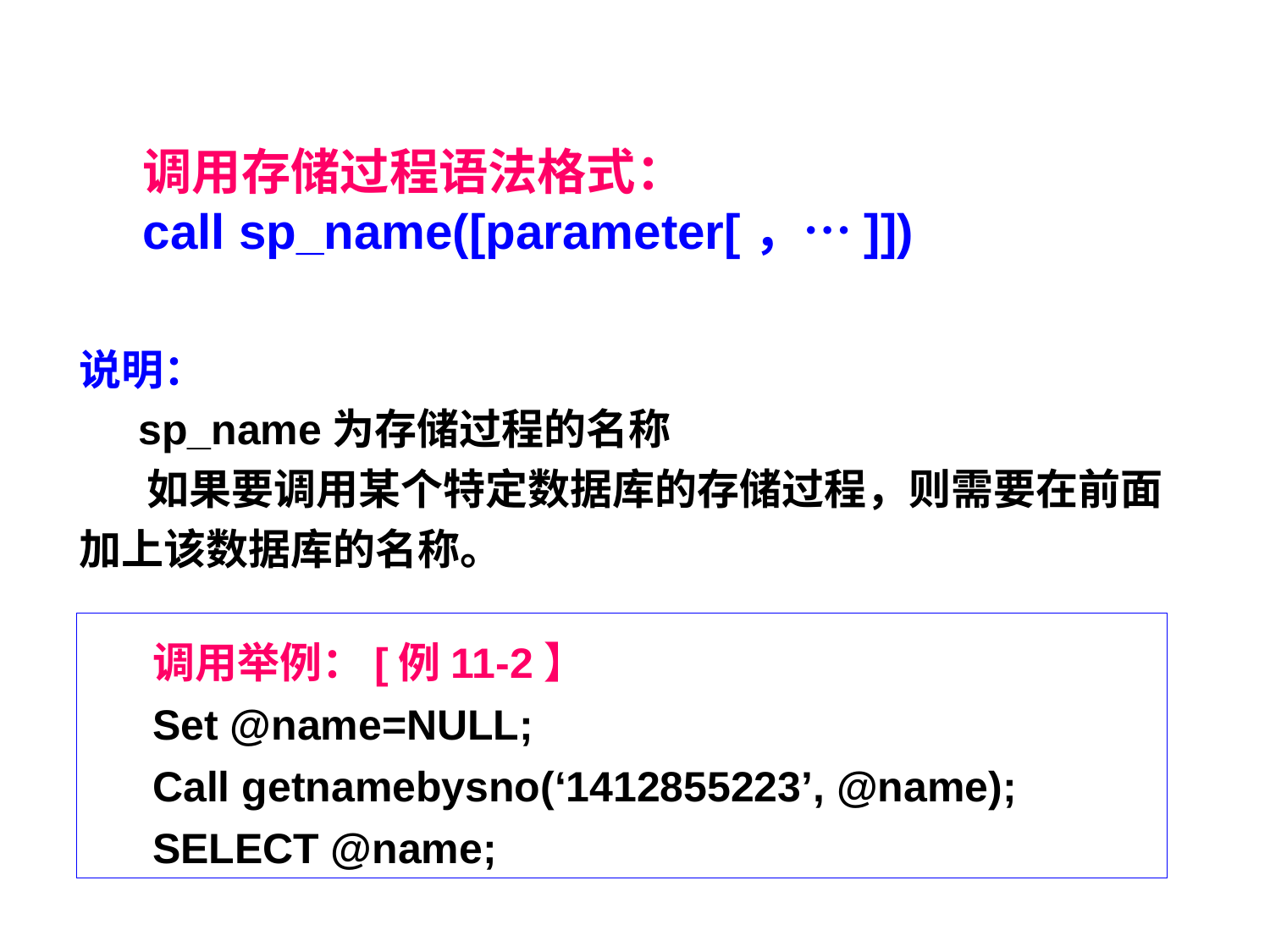

调用存储过程语法格式：
call sp_name([parameter[，…]])
说明：
     sp_name为存储过程的名称
      如果要调用某个特定数据库的存储过程，则需要在前面加上该数据库的名称。
调用举例：[例11-2】
Set @name=NULL;
Call getnamebysno(‘1412855223’, @name);
SELECT @name;